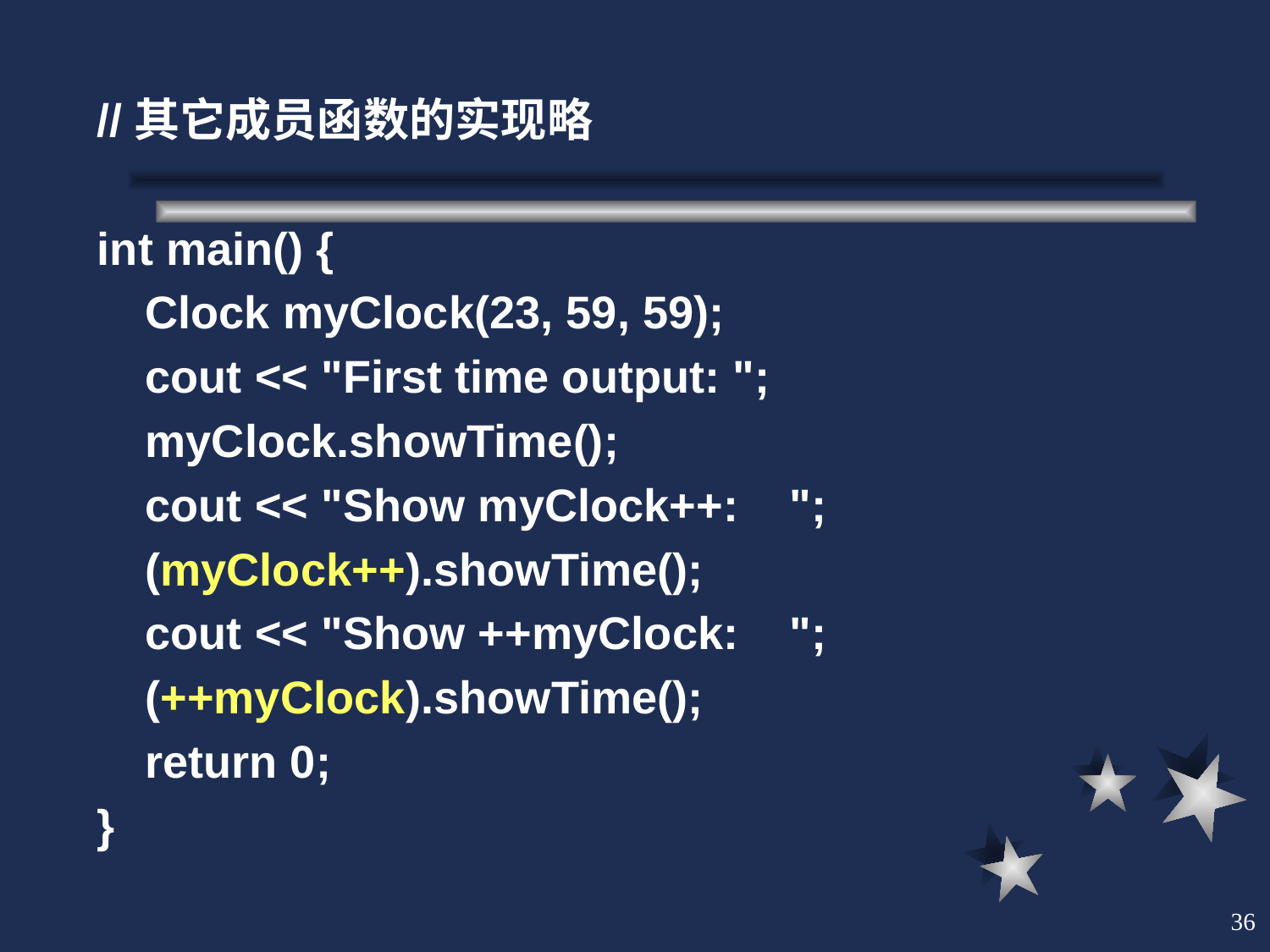

//其它成员函数的实现略

int main() {
	Clock myClock(23, 59, 59);
	cout << "First time output: ";
	myClock.showTime();
	cout << "Show myClock++:    ";
	(myClock++).showTime();
	cout << "Show ++myClock:    ";
	(++myClock).showTime();
	return 0;
}
36